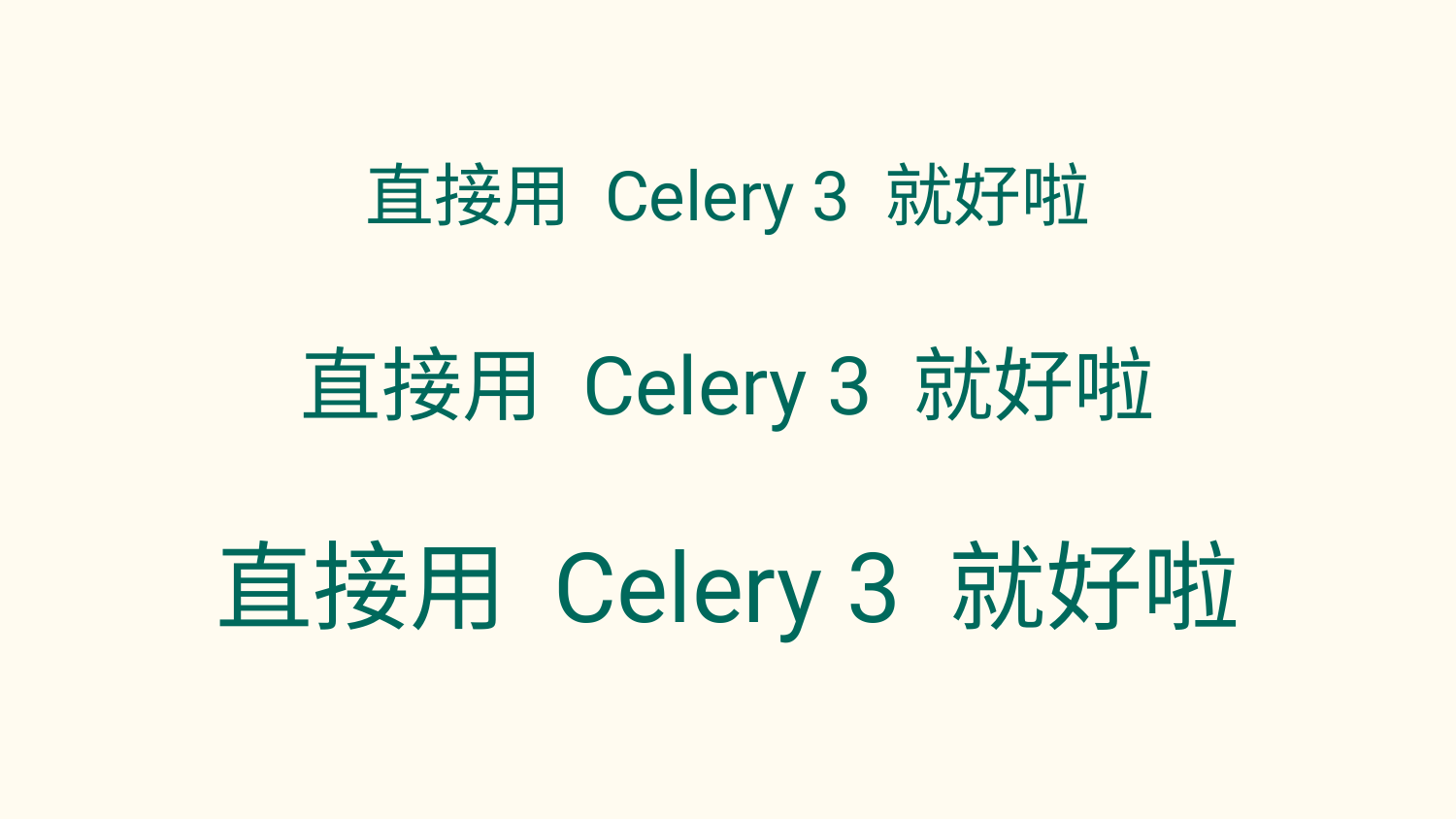

直接用 Celery 3 就好啦
直接用 Celery 3 就好啦
直接用 Celery 3 就好啦